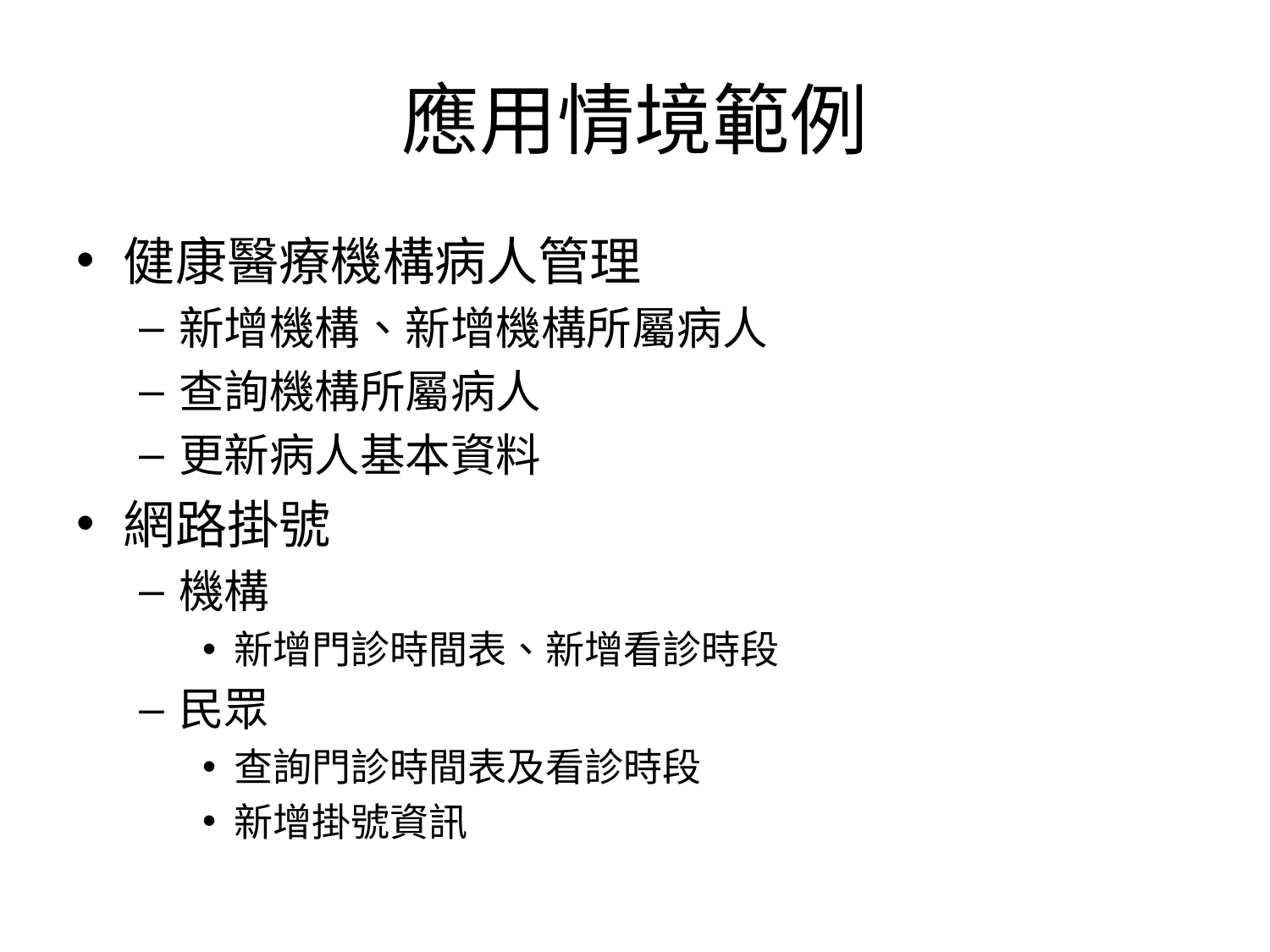

# 應用情境範例
健康醫療機構病人管理
新增機構、新增機構所屬病人
查詢機構所屬病人
更新病人基本資料
網路掛號
機構
新增門診時間表、新增看診時段
民眾
查詢門診時間表及看診時段
新增掛號資訊